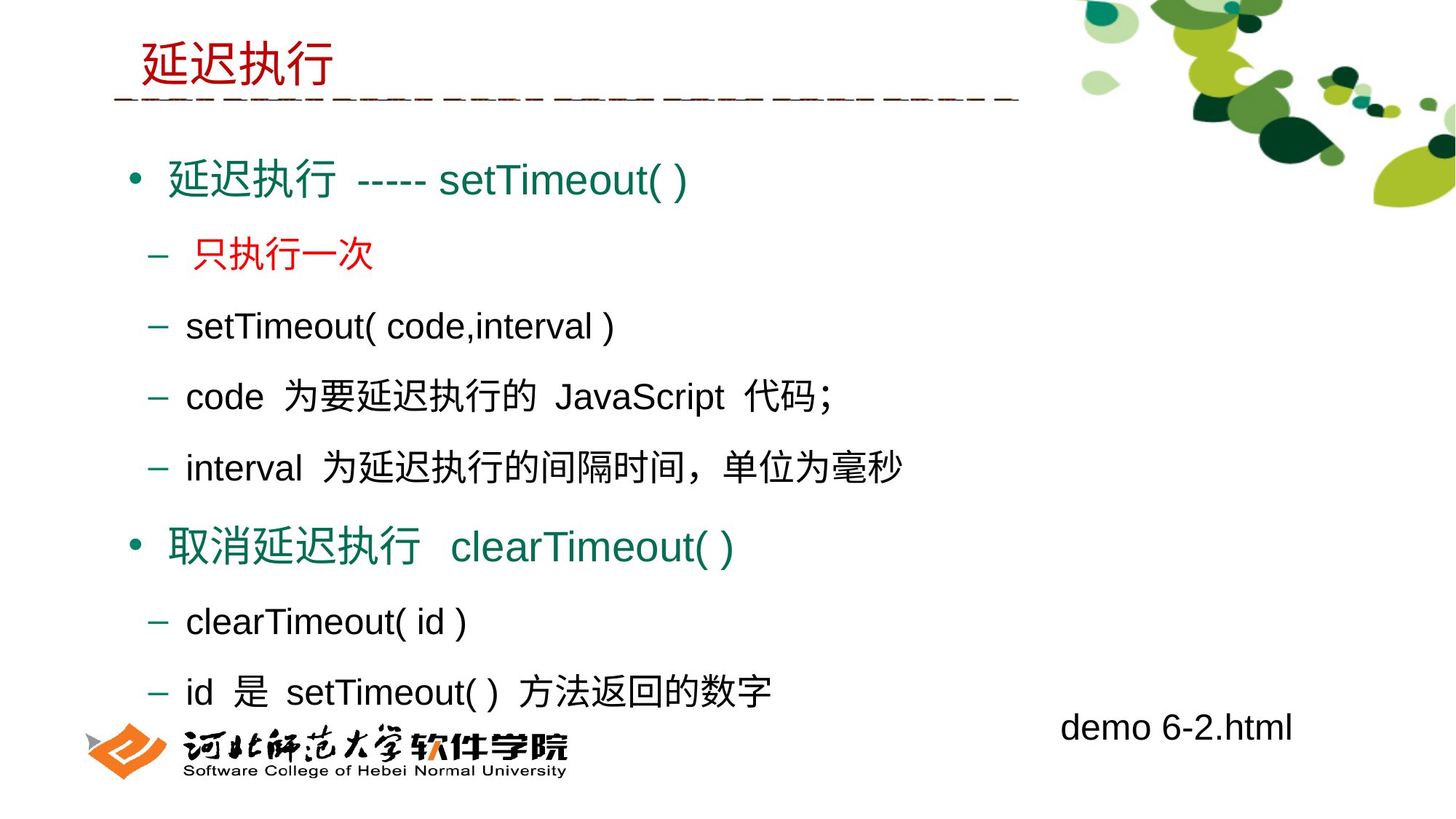

延迟执行
 延迟执行 ----- setTimeout( )
 只执行一次
 setTimeout( code,interval )
 code 为要延迟执行的 JavaScript 代码；
 interval 为延迟执行的间隔时间，单位为毫秒
 取消延迟执行  clearTimeout( )
 clearTimeout( id )
 id 是 setTimeout( ) 方法返回的数字

demo 6-2.html